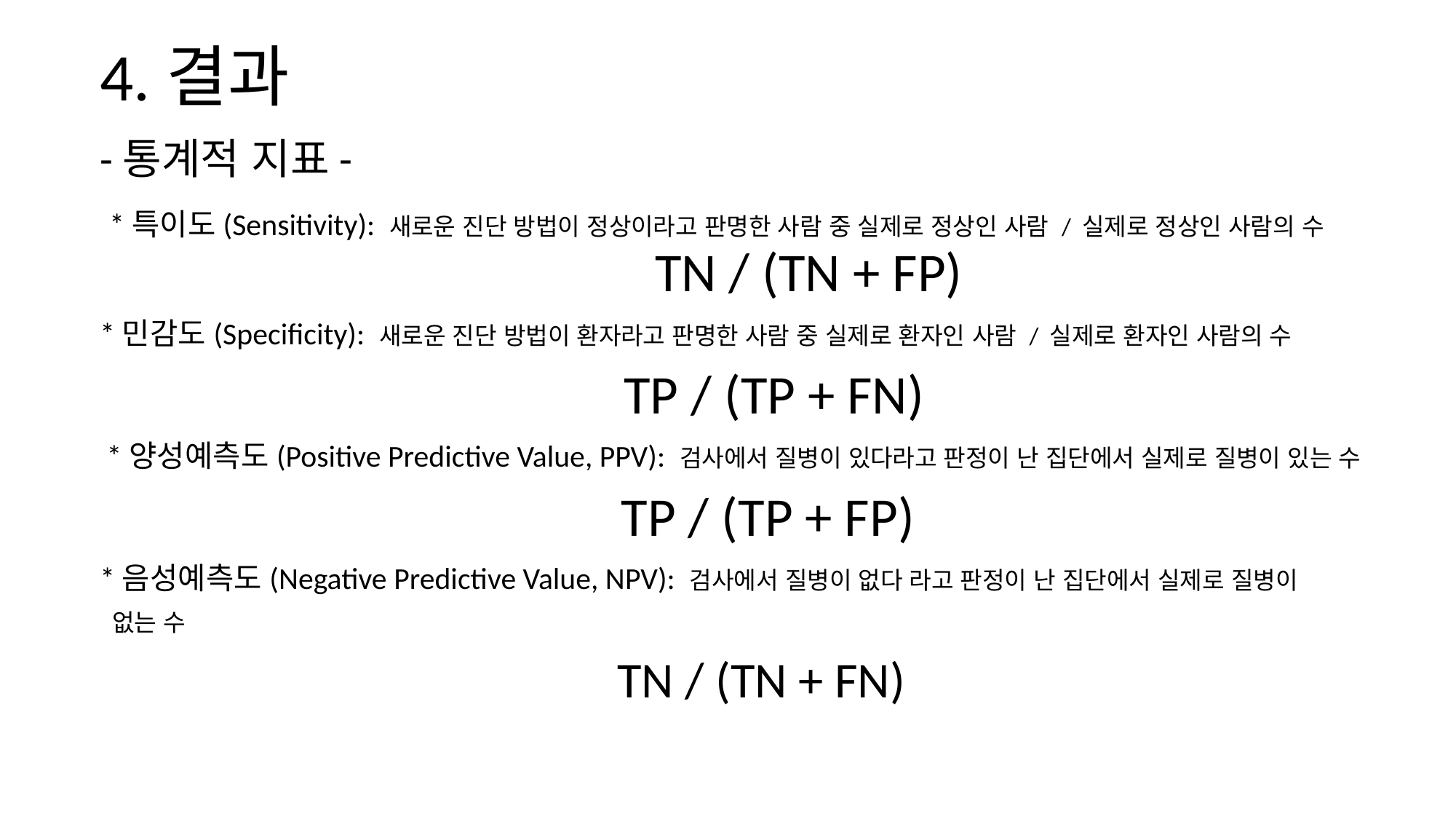

# 4.결과
-통계적 지표-
 *특이도(Sensitivity): 새로운 진단 방법이 정상이라고 판명한 사람 중 실제로 정상인 사람 / 실제로 정상인 사람의 수
				             TN / (TN + FP)
*민감도(Specificity): 새로운 진단 방법이 환자라고 판명한 사람 중 실제로 환자인 사람 / 실제로 환자인 사람의 수
     TP / (TP + FN)
 *양성예측도(Positive Predictive Value, PPV): 검사에서 질병이 있다라고 판정이 난 집단에서 실제로 질병이 있는 수
    TP / (TP + FP)
*음성예측도(Negative Predictive Value, NPV): 검사에서 질병이 없다 라고 판정이 난 집단에서 실제로 질병이
 없는 수
   TN / (TN + FN)